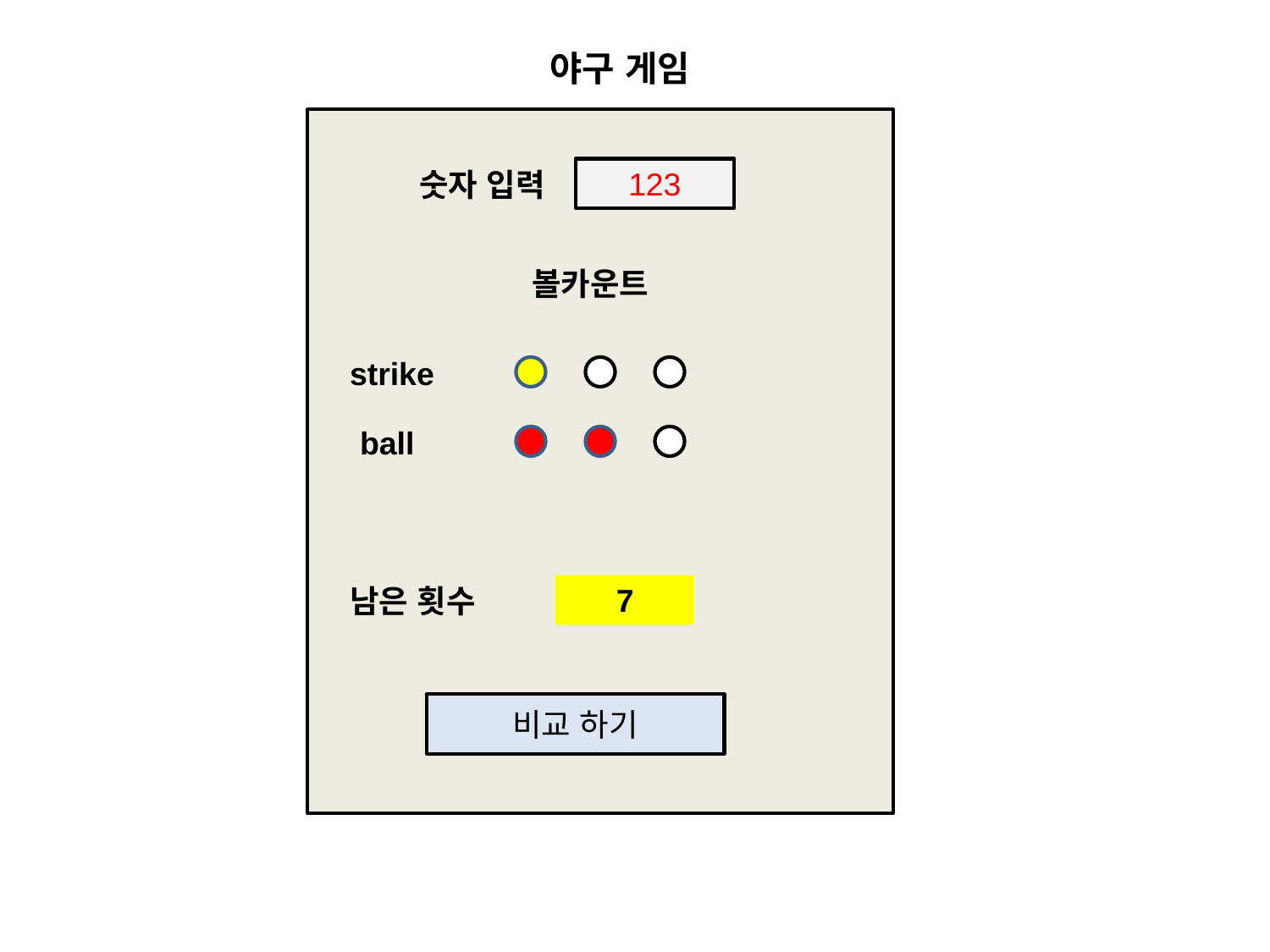

야구 게임

숫자 입력
123
볼카운트
strike

ball

남은 횟수
7
비교 하기